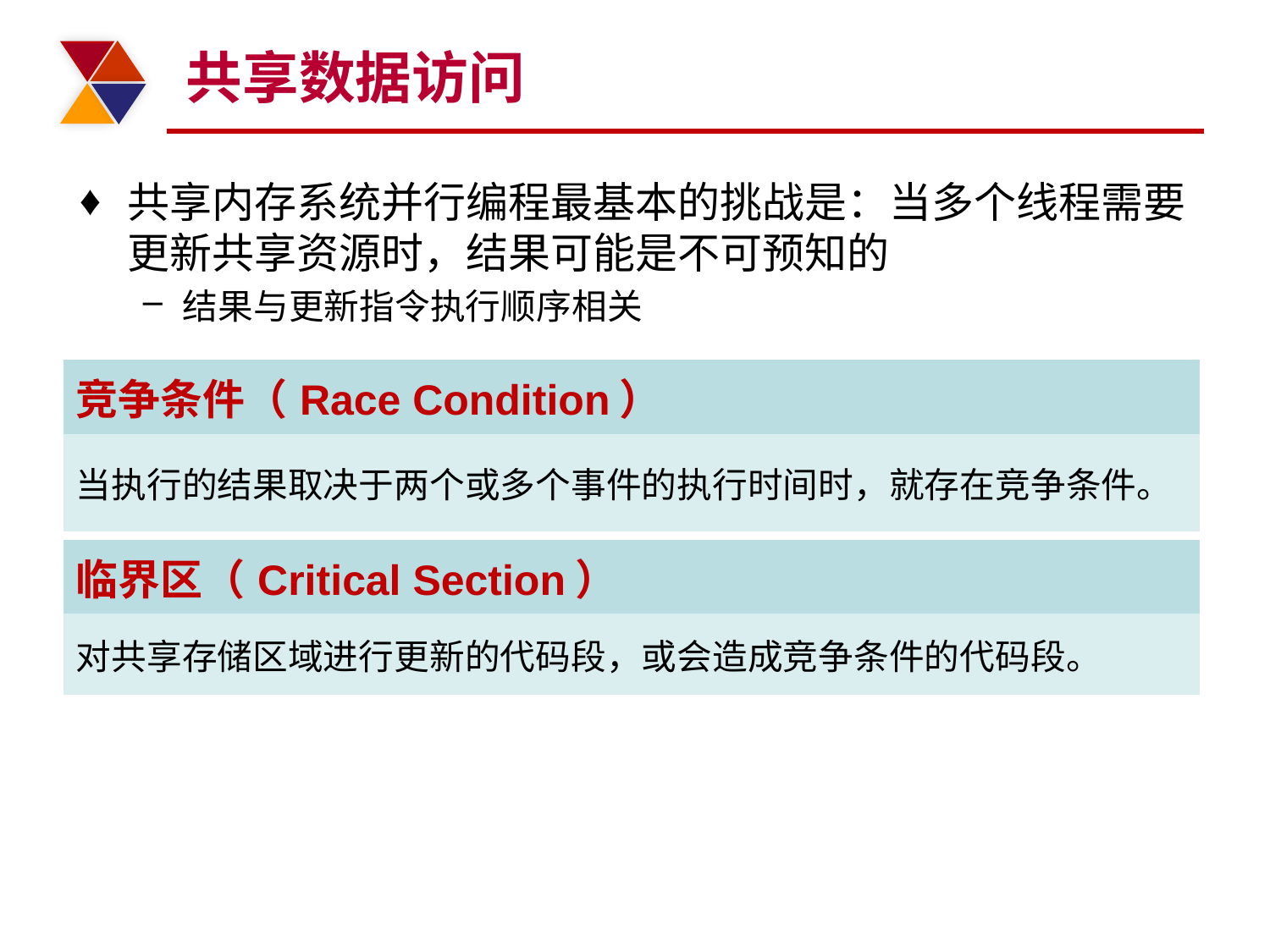

# 共享数据访问
共享内存系统并行编程最基本的挑战是：当多个线程需要更新共享资源时，结果可能是不可预知的
结果与更新指令执行顺序相关

| 竞争条件（Race Condition） |
| --- |
| 当执行的结果取决于两个或多个事件的执行时间时，就存在竞争条件。 |
| 临界区（Critical Section） |
| --- |
| 对共享存储区域进行更新的代码段，或会造成竞争条件的代码段。 |